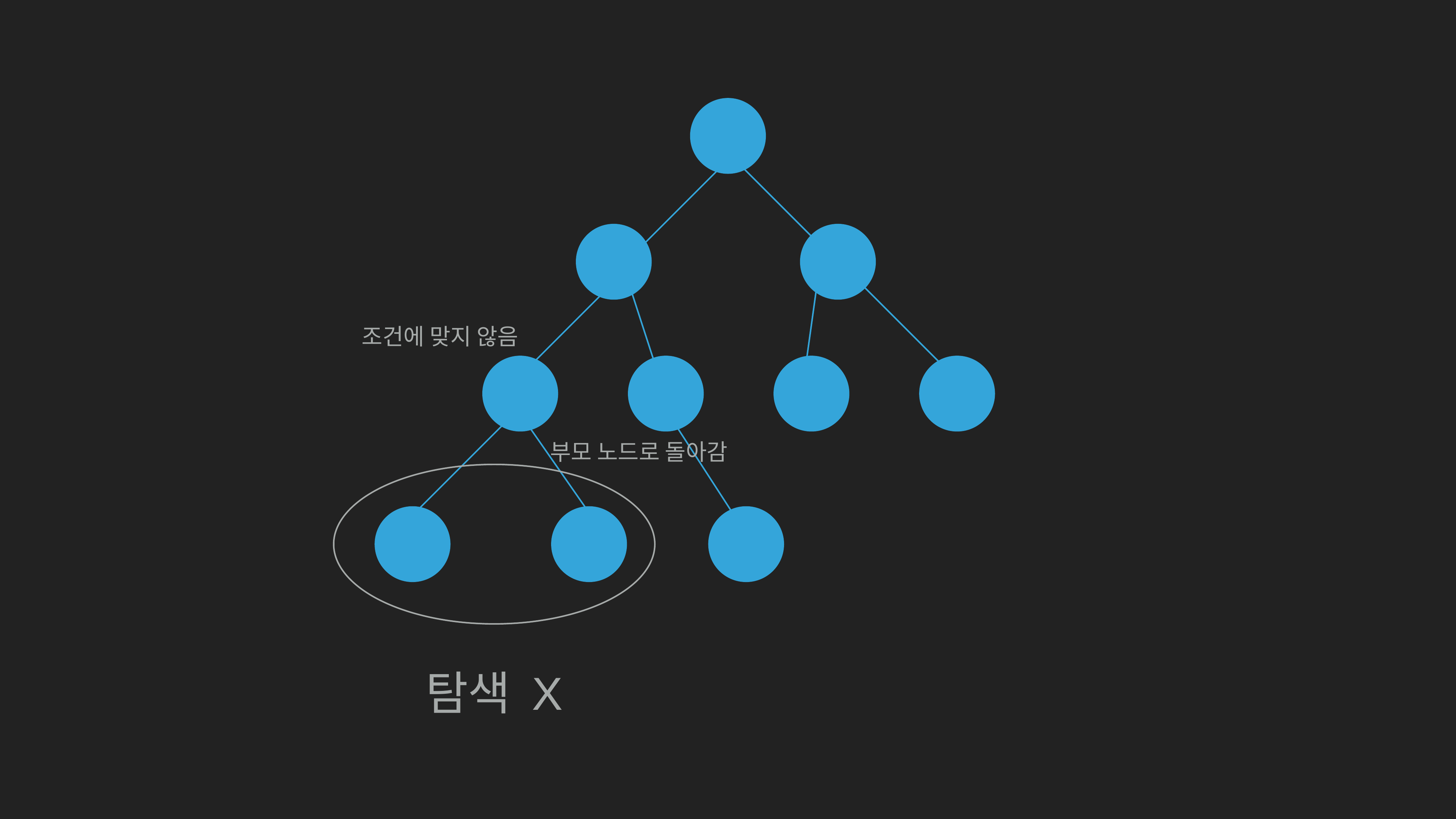

조건에 맞지 않음

부모 노드로 돌아감

탐색 X